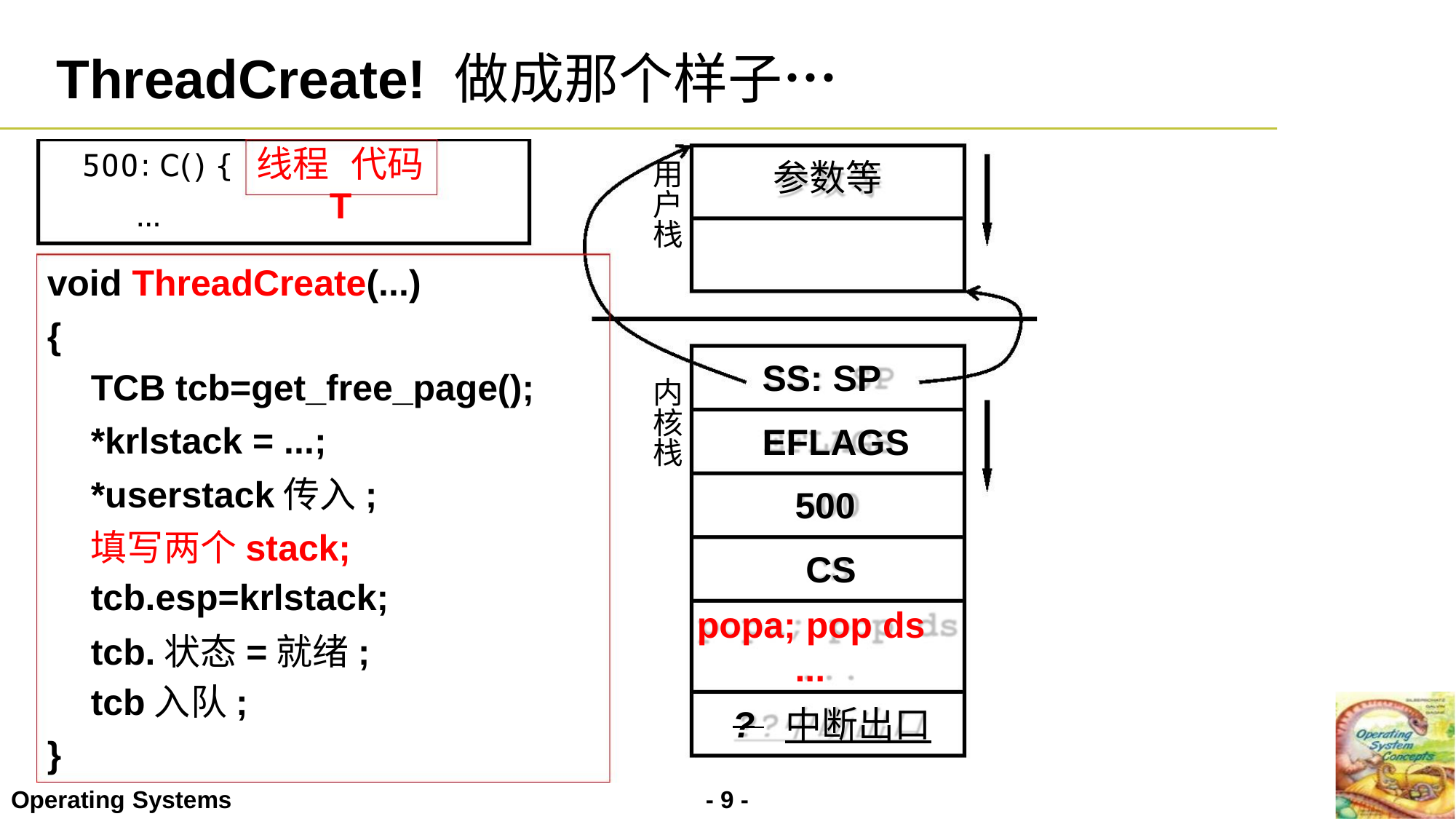

ThreadCreate! 做成那个样子…

500: C() {
…
线程 代码
T
用
户
栈
参数等
void ThreadCreate(...)
{
SS: SP
EFLAGS
500
TCB tcb=get_free_page();
*krlstack = ...;
*userstack传入;
填写两个stack;
内
核
栈
CS
tcb.esp=krlstack;
tcb.状态=就绪;
popa; pop ds
...
tcb入队;

? 中断出口
}
- 9 -
Operating Systems